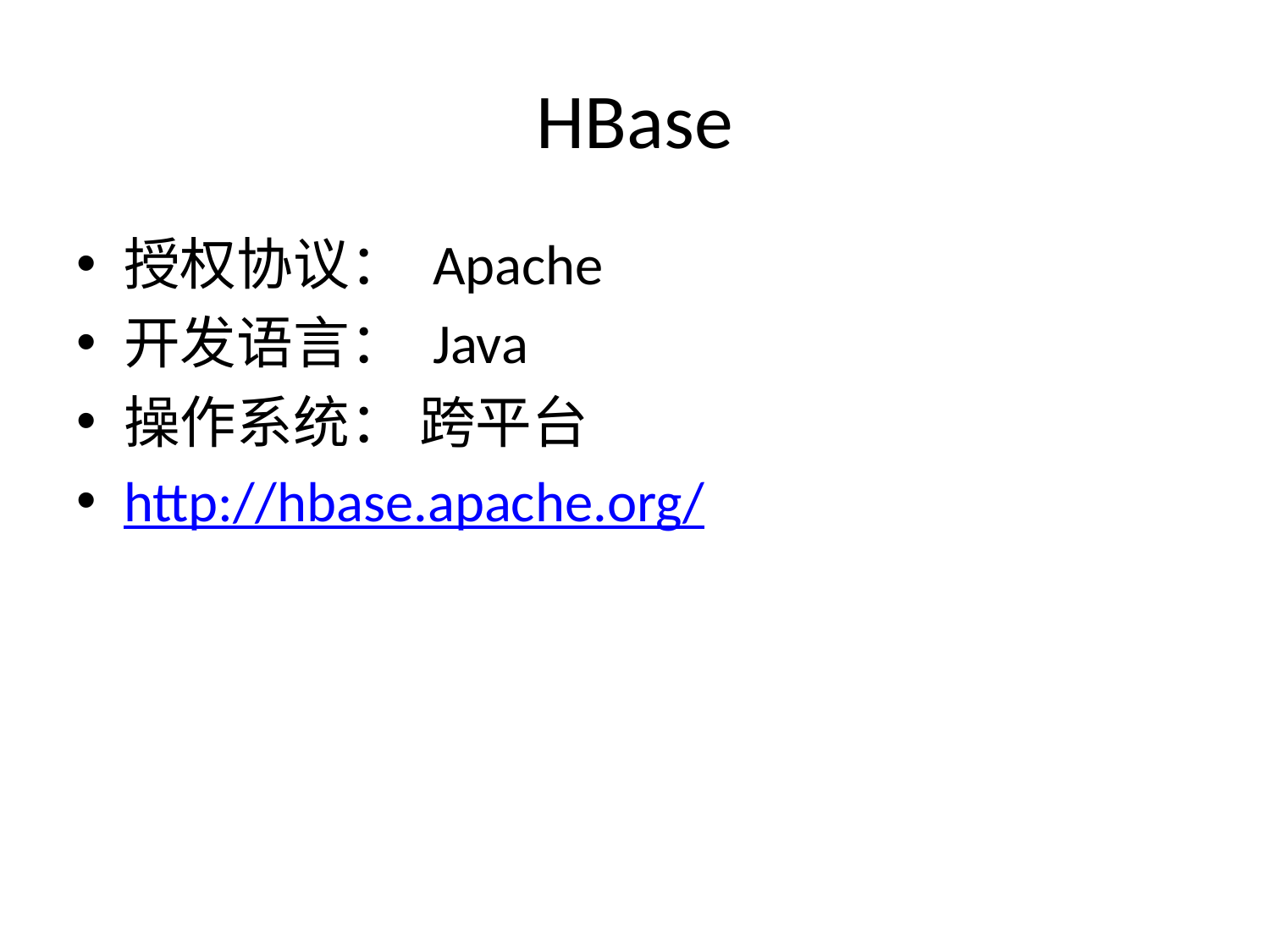

# HBase
授权协议： Apache
开发语言： Java
操作系统： 跨平台
http://hbase.apache.org/